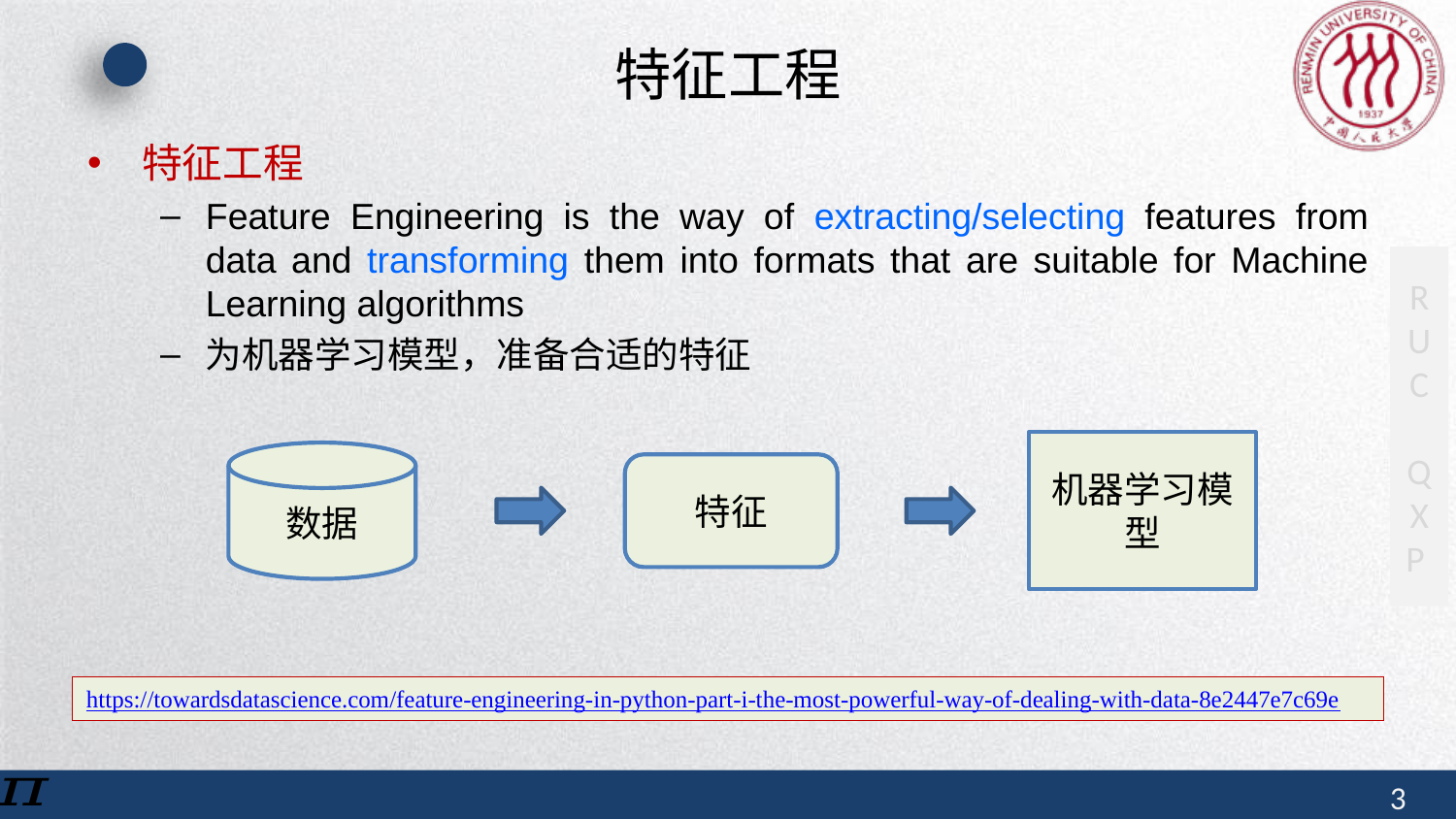

# 特征工程
特征工程
Feature Engineering is the way of extracting/selecting features from data and transforming them into formats that are suitable for Machine Learning algorithms
为机器学习模型，准备合适的特征
机器学习模型
数据
特征

https://towardsdatascience.com/feature-engineering-in-python-part-i-the-most-powerful-way-of-dealing-with-data-8e2447e7c69e